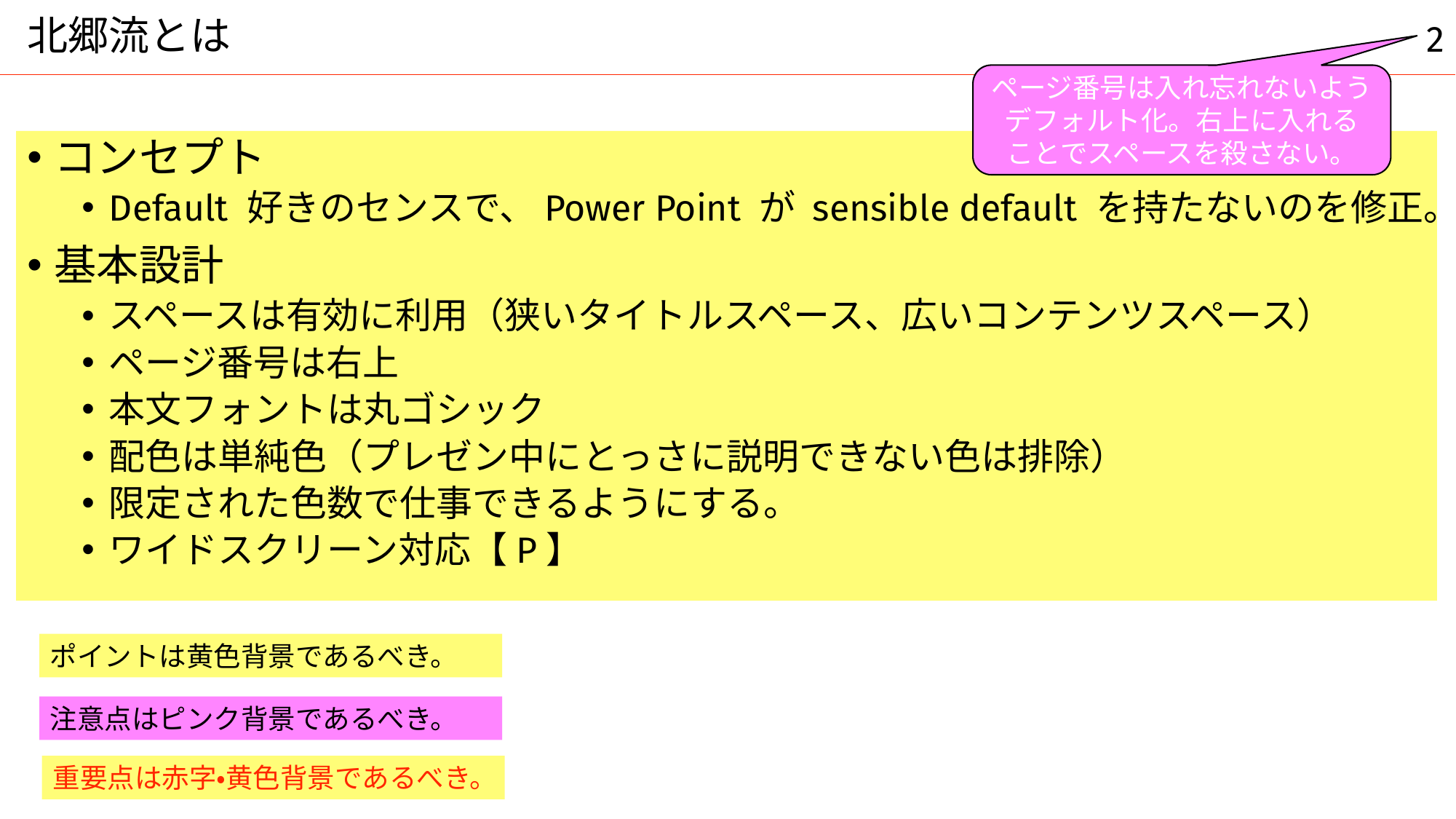

# 北郷流とは
2
ページ番号は入れ忘れないようデフォルト化。右上に入れる
ことでスペースを殺さない。
コンセプト
Default 好きのセンスで、Power Point が sensible default を持たないのを修正。
基本設計
スペースは有効に利用（狭いタイトルスペース、広いコンテンツスペース）
ページ番号は右上
本文フォントは丸ゴシック
配色は単純色（プレゼン中にとっさに説明できない色は排除）
限定された色数で仕事できるようにする。
ワイドスクリーン対応【P】
ポイントは黄色背景であるべき。
注意点はピンク背景であるべき。
重要点は赤字・黄色背景であるべき。